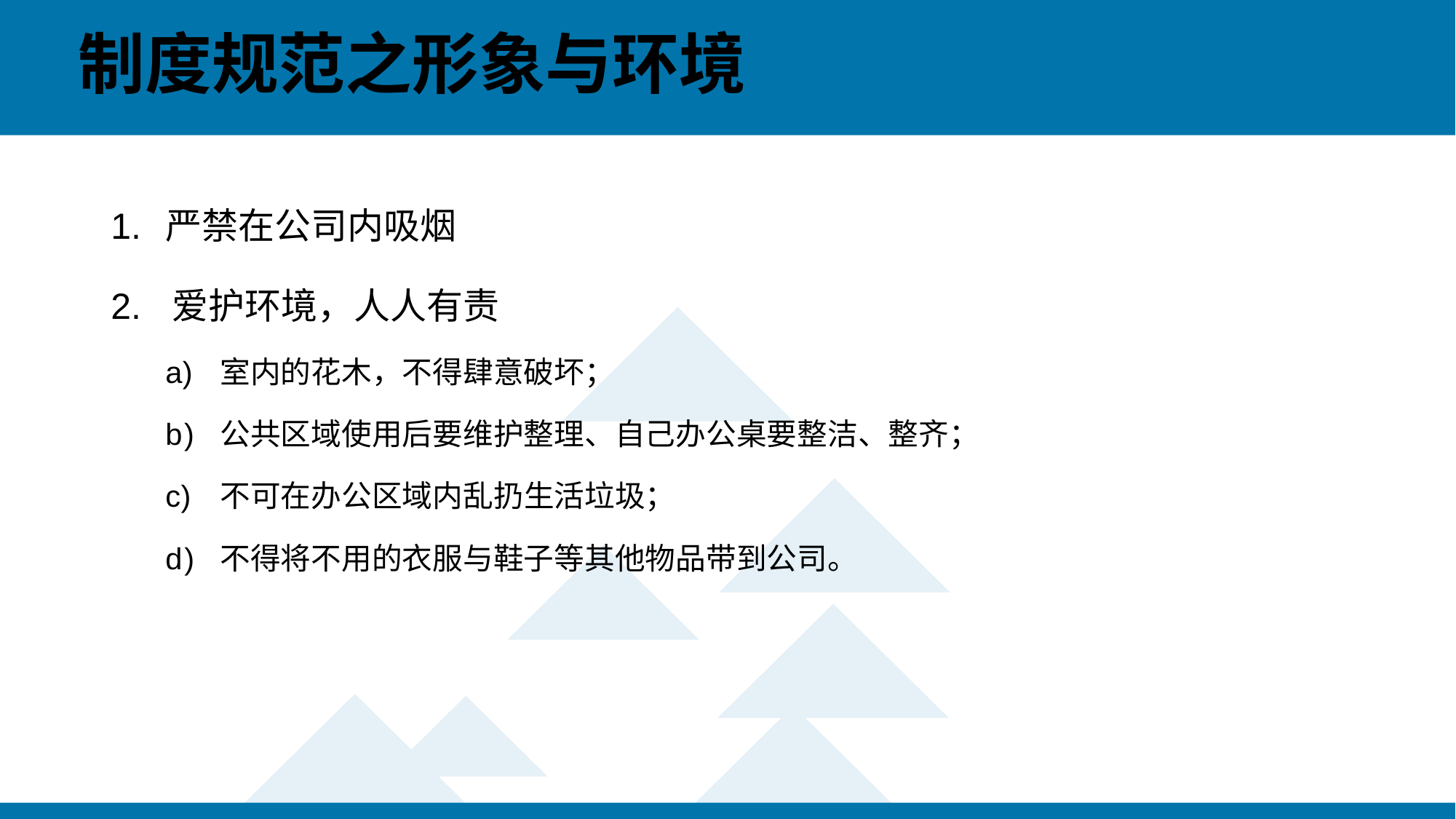

# 制度规范之形象与环境
严禁在公司内吸烟
爱护环境，人人有责
室内的花木，不得肆意破坏；
公共区域使用后要维护整理、自己办公桌要整洁、整齐；
不可在办公区域内乱扔生活垃圾；
不得将不用的衣服与鞋子等其他物品带到公司。